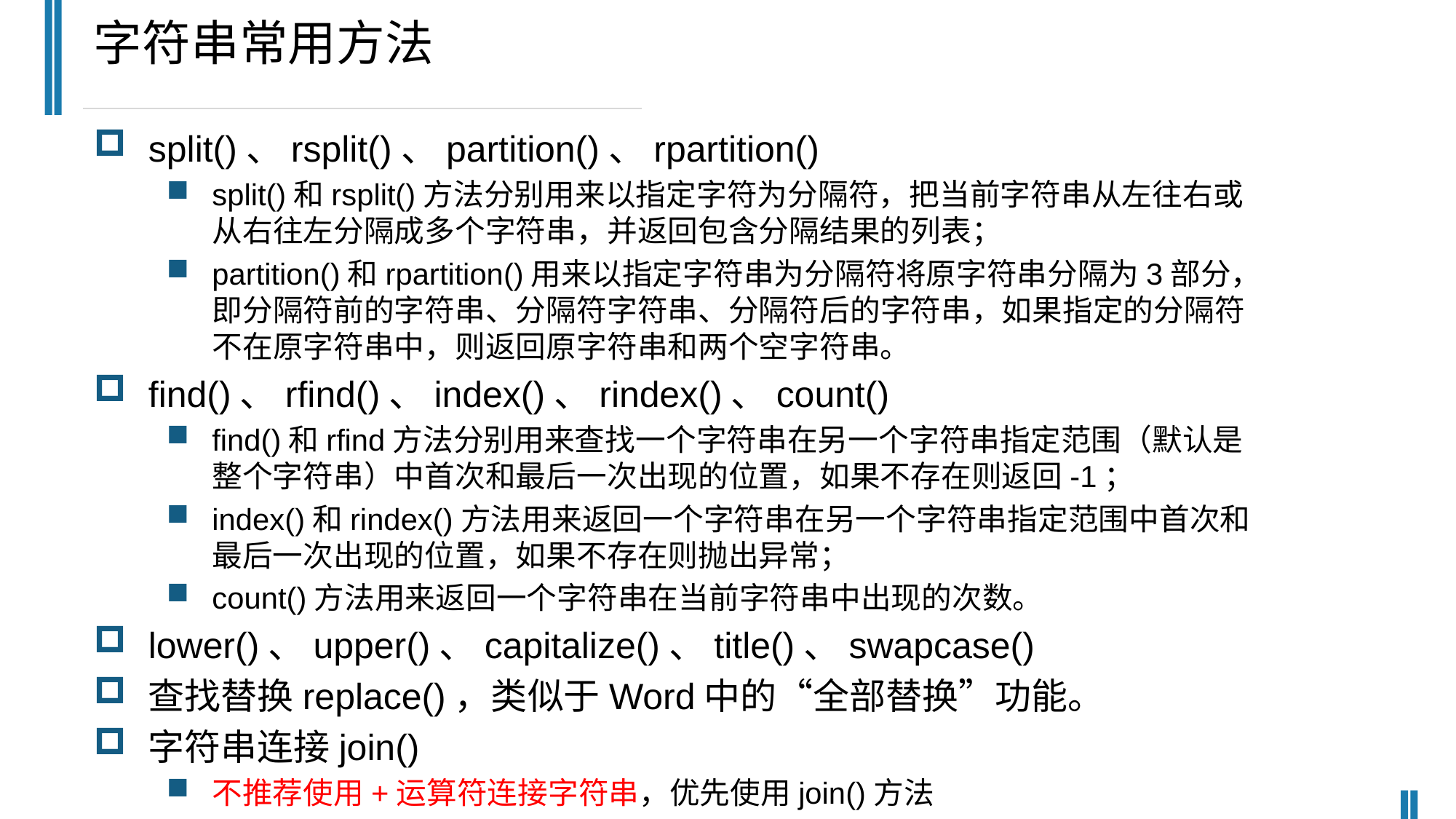

字符串常用方法

split()、rsplit()、partition()、rpartition()
split()和rsplit()方法分别用来以指定字符为分隔符，把当前字符串从左往右或从右往左分隔成多个字符串，并返回包含分隔结果的列表；
partition()和rpartition()用来以指定字符串为分隔符将原字符串分隔为3部分，即分隔符前的字符串、分隔符字符串、分隔符后的字符串，如果指定的分隔符不在原字符串中，则返回原字符串和两个空字符串。
find()、rfind()、index()、rindex()、count()
find()和rfind方法分别用来查找一个字符串在另一个字符串指定范围（默认是整个字符串）中首次和最后一次出现的位置，如果不存在则返回-1；
index()和rindex()方法用来返回一个字符串在另一个字符串指定范围中首次和最后一次出现的位置，如果不存在则抛出异常；
count()方法用来返回一个字符串在当前字符串中出现的次数。
lower()、upper()、capitalize()、title()、swapcase()
查找替换replace()，类似于Word中的“全部替换”功能。
字符串连接join()
不推荐使用+运算符连接字符串，优先使用join()方法